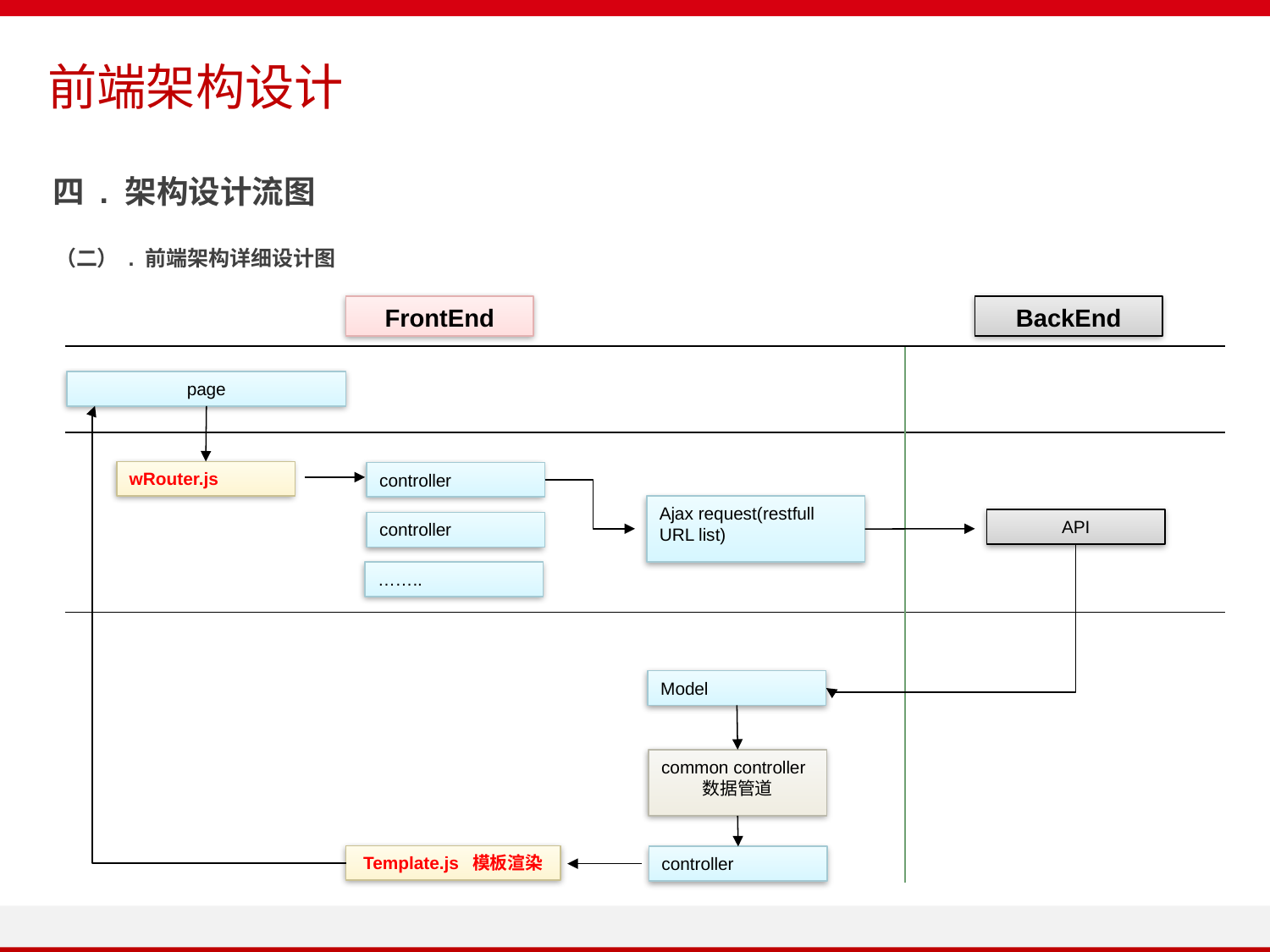

前端架构设计
四 . 架构设计流图
（二） . 前端架构详细设计图
FrontEnd
BackEnd

page
wRouter.js
controller
Ajax request(restfull URL list)
API
controller
……..
Model
common controller
数据管道
Template.js  模板渲染
controller